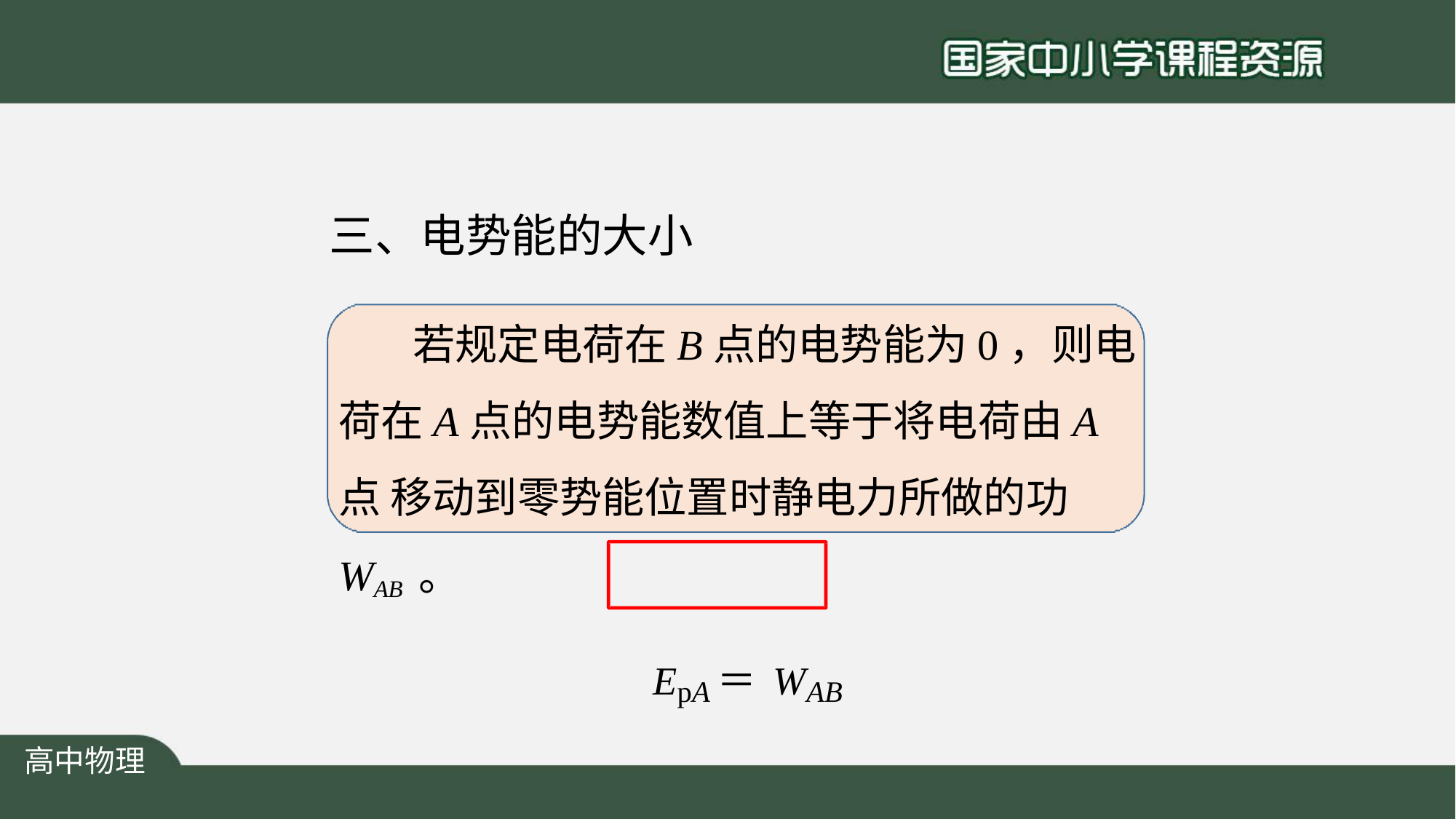

# 三、电势能的大小
若规定电荷在B点的电势能为0，则电 荷在A点的电势能数值上等于将电荷由A点 移动到零势能位置时静电力所做的功WAB 。
EpA＝WAB

高中物理